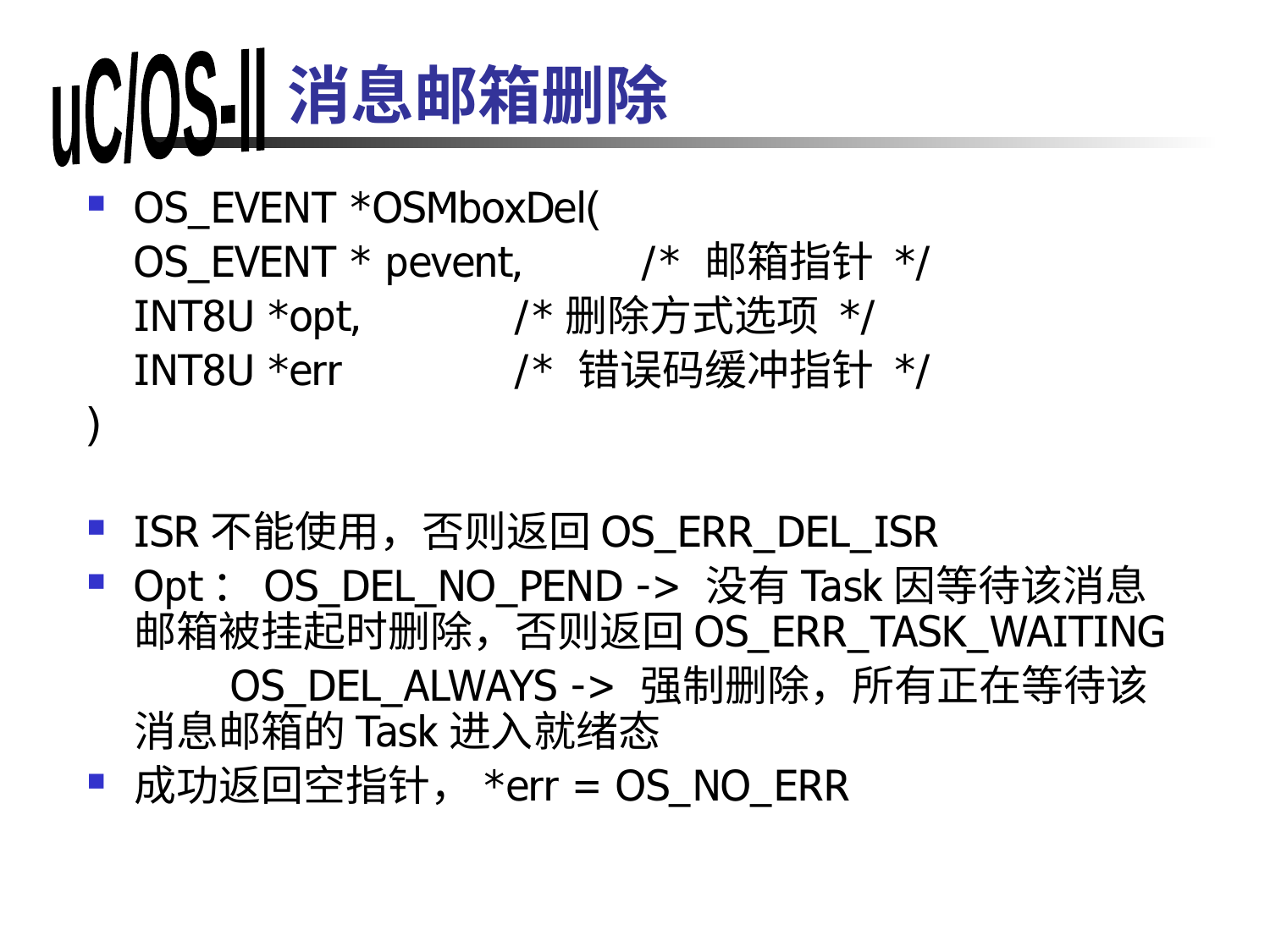

# 消息邮箱删除
OS_EVENT *OSMboxDel(
	OS_EVENT * pevent, 	/* 邮箱指针 */
	INT8U *opt, 		/*删除方式选项 */
	INT8U *err 		/* 错误码缓冲指针 */
)

ISR不能使用，否则返回OS_ERR_DEL_ISR
Opt：OS_DEL_NO_PEND -> 没有Task因等待该消息邮箱被挂起时删除，否则返回OS_ERR_TASK_WAITING
           OS_DEL_ALWAYS -> 强制删除，所有正在等待该消息邮箱的Task进入就绪态
成功返回空指针，*err = OS_NO_ERR